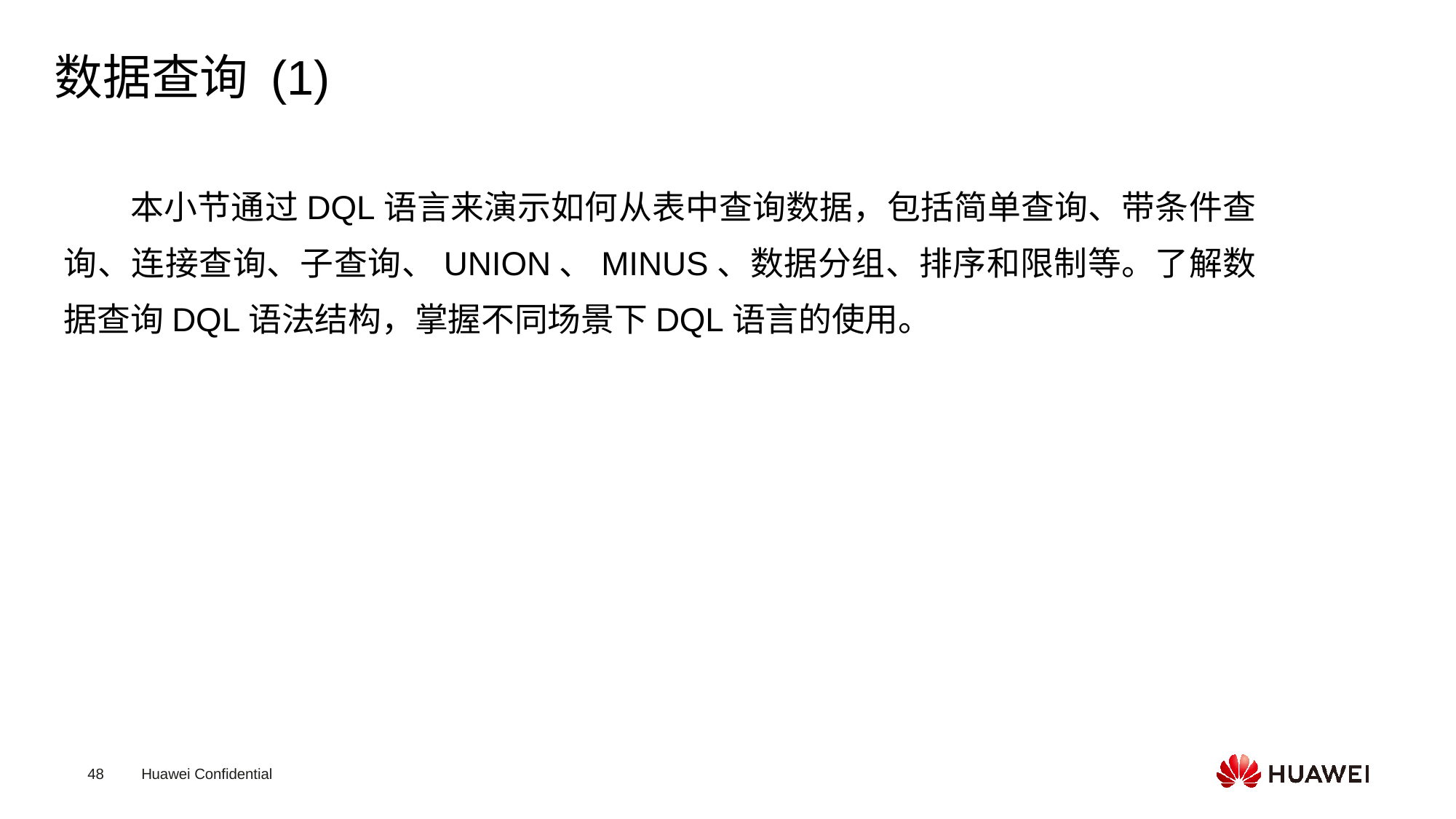

# 数据查询 (1)
本小节通过DQL语言来演示如何从表中查询数据，包括简单查询、带条件查询、连接查询、子查询、UNION、MINUS、数据分组、排序和限制等。了解数据查询DQL语法结构，掌握不同场景下DQL语言的使用。